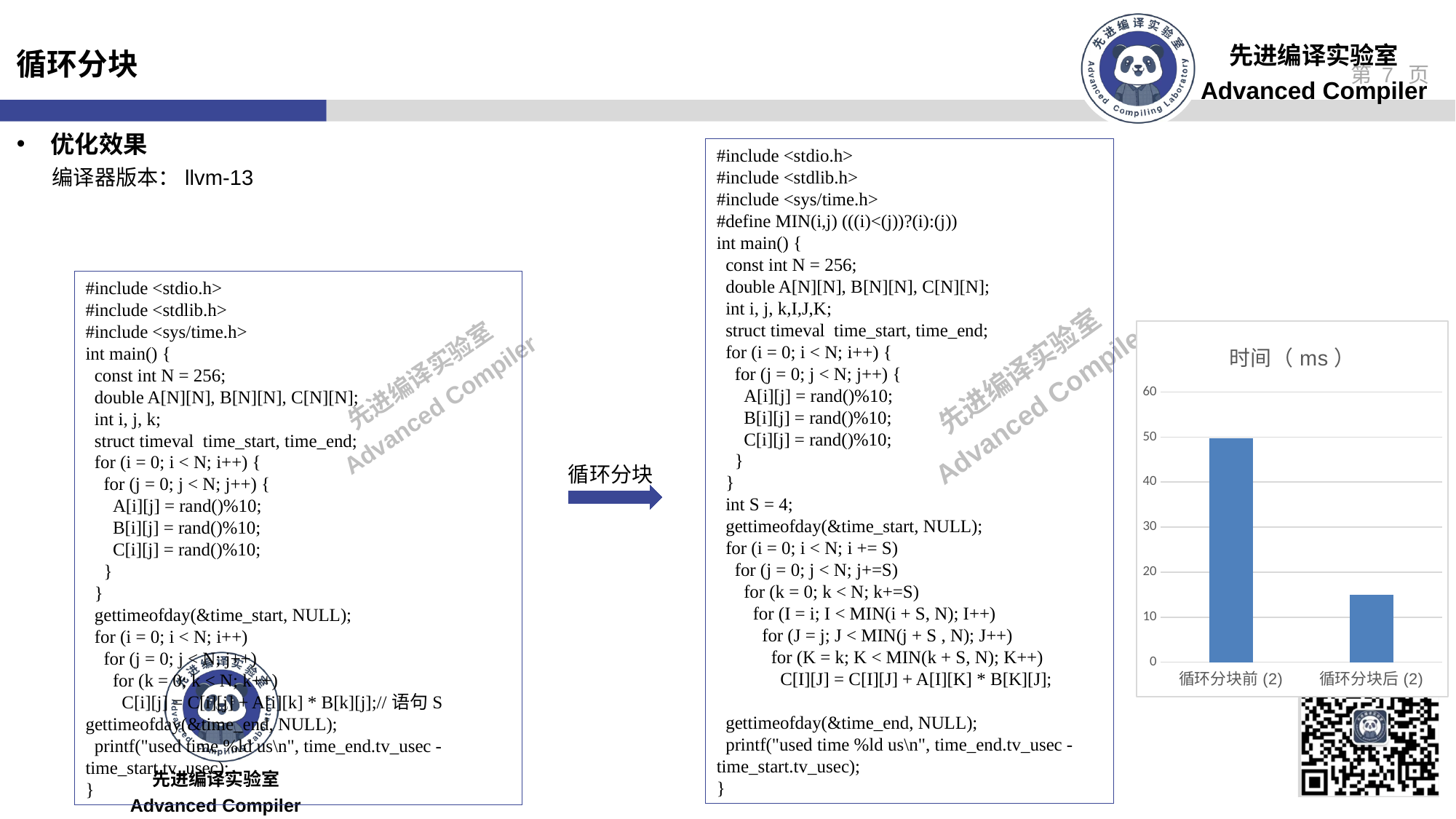

循环分块
优化效果
#include <stdio.h>
#include <stdlib.h>
#include <sys/time.h>
#define MIN(i,j) (((i)<(j))?(i):(j))
int main() {
  const int N = 256;
  double A[N][N], B[N][N], C[N][N];
  int i, j, k,I,J,K;
  struct timeval  time_start, time_end;
  for (i = 0; i < N; i++) {
    for (j = 0; j < N; j++) {
      A[i][j] = rand()%10;
      B[i][j] = rand()%10;
      C[i][j] = rand()%10;
    }
  }
  int S = 4;
  gettimeofday(&time_start, NULL);
  for (i = 0; i < N; i += S)
    for (j = 0; j < N; j+=S)
      for (k = 0; k < N; k+=S)
        for (I = i; I < MIN(i + S, N); I++)
          for (J = j; J < MIN(j + S , N); J++)
            for (K = k; K < MIN(k + S, N); K++)
              C[I][J] = C[I][J] + A[I][K] * B[K][J];

  gettimeofday(&time_end, NULL);
  printf("used time %ld us\n", time_end.tv_usec - time_start.tv_usec);
}
编译器版本：llvm-13
#include <stdio.h>
#include <stdlib.h>
#include <sys/time.h>
int main() {
  const int N = 256;
  double A[N][N], B[N][N], C[N][N];
  int i, j, k;
  struct timeval  time_start, time_end;
  for (i = 0; i < N; i++) {
    for (j = 0; j < N; j++) {
      A[i][j] = rand()%10;
      B[i][j] = rand()%10;
      C[i][j] = rand()%10;
    }
  }
  gettimeofday(&time_start, NULL);
  for (i = 0; i < N; i++)
    for (j = 0; j < N; j++)
      for (k = 0; k < N; k++)
        C[i][j] = C[i][j] + A[i][k] * B[k][j];//语句S
gettimeofday(&time_end, NULL);
  printf("used time %ld us\n", time_end.tv_usec - time_start.tv_usec);
}

### Chart: 时间（ms）

| Category | 时间（ms） |
|---|---|
| 循环分块前(2) | 49.8316666666667 |
| 循环分块后(2) | 14.9323333333333 |
循环分块